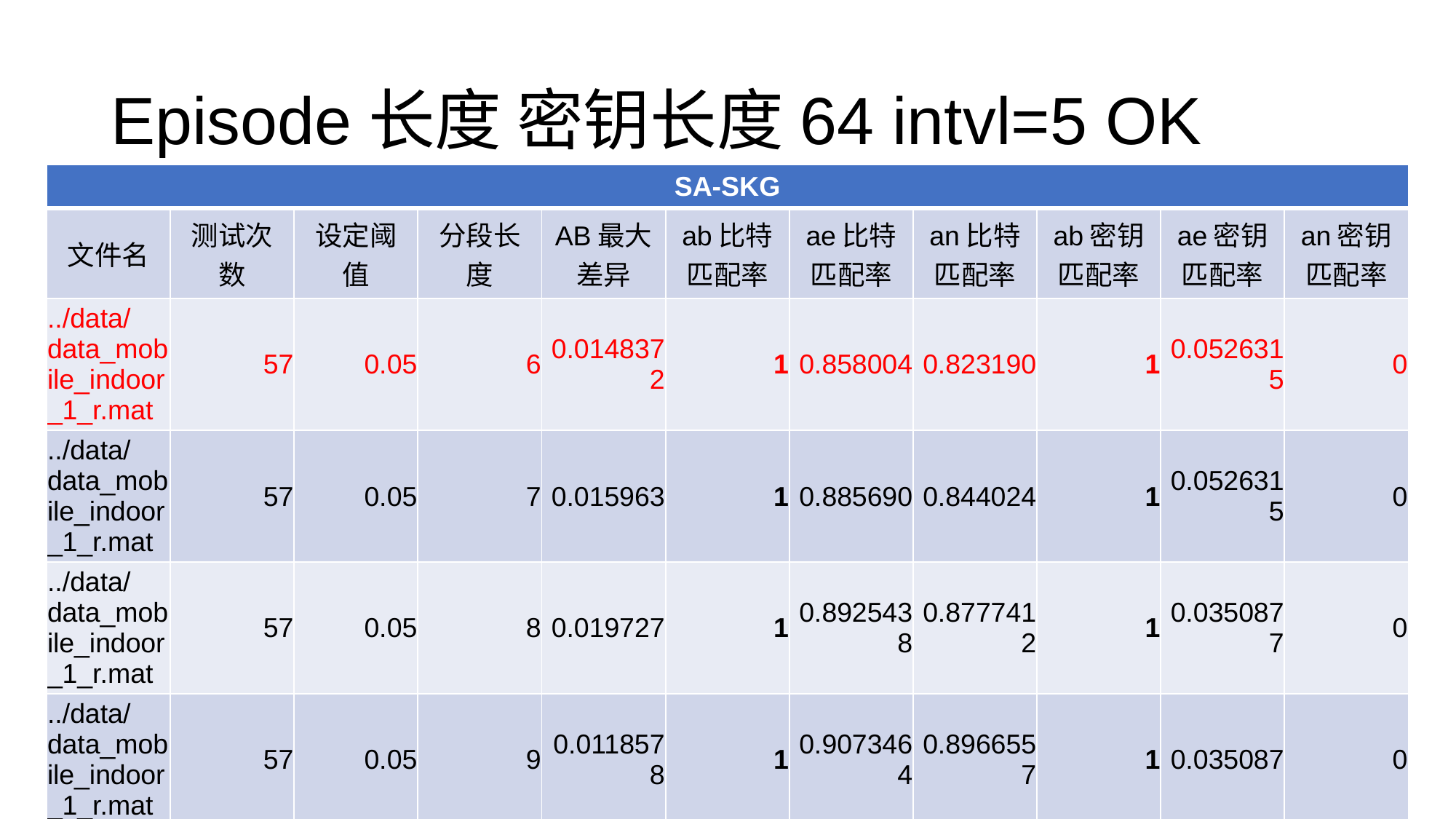

# Episode长度 密钥长度64 intvl=5 OK
| SA-SKG |  |  |  |  |  |  |  |  |  |  |
| --- | --- | --- | --- | --- | --- | --- | --- | --- | --- | --- |
| 文件名 | 测试次数 | 设定阈值 | 分段长度 | AB最大差异 | ab比特匹配率 | ae比特匹配率 | an比特匹配率 | ab密钥匹配率 | ae密钥匹配率 | an密钥匹配率 |
| ../data/data\_mobile\_indoor\_1\_r.mat | 57 | 0.05 | 6 | 0.0148372 | 1 | 0.858004 | 0.823190 | 1 | 0.0526315 | 0 |
| ../data/data\_mobile\_indoor\_1\_r.mat | 57 | 0.05 | 7 | 0.015963 | 1 | 0.885690 | 0.844024 | 1 | 0.0526315 | 0 |
| ../data/data\_mobile\_indoor\_1\_r.mat | 57 | 0.05 | 8 | 0.019727 | 1 | 0.8925438 | 0.8777412 | 1 | 0.0350877 | 0 |
| ../data/data\_mobile\_indoor\_1\_r.mat | 57 | 0.05 | 9 | 0.0118578 | 1 | 0.9073464 | 0.8966557 | 1 | 0.035087 | 0 |